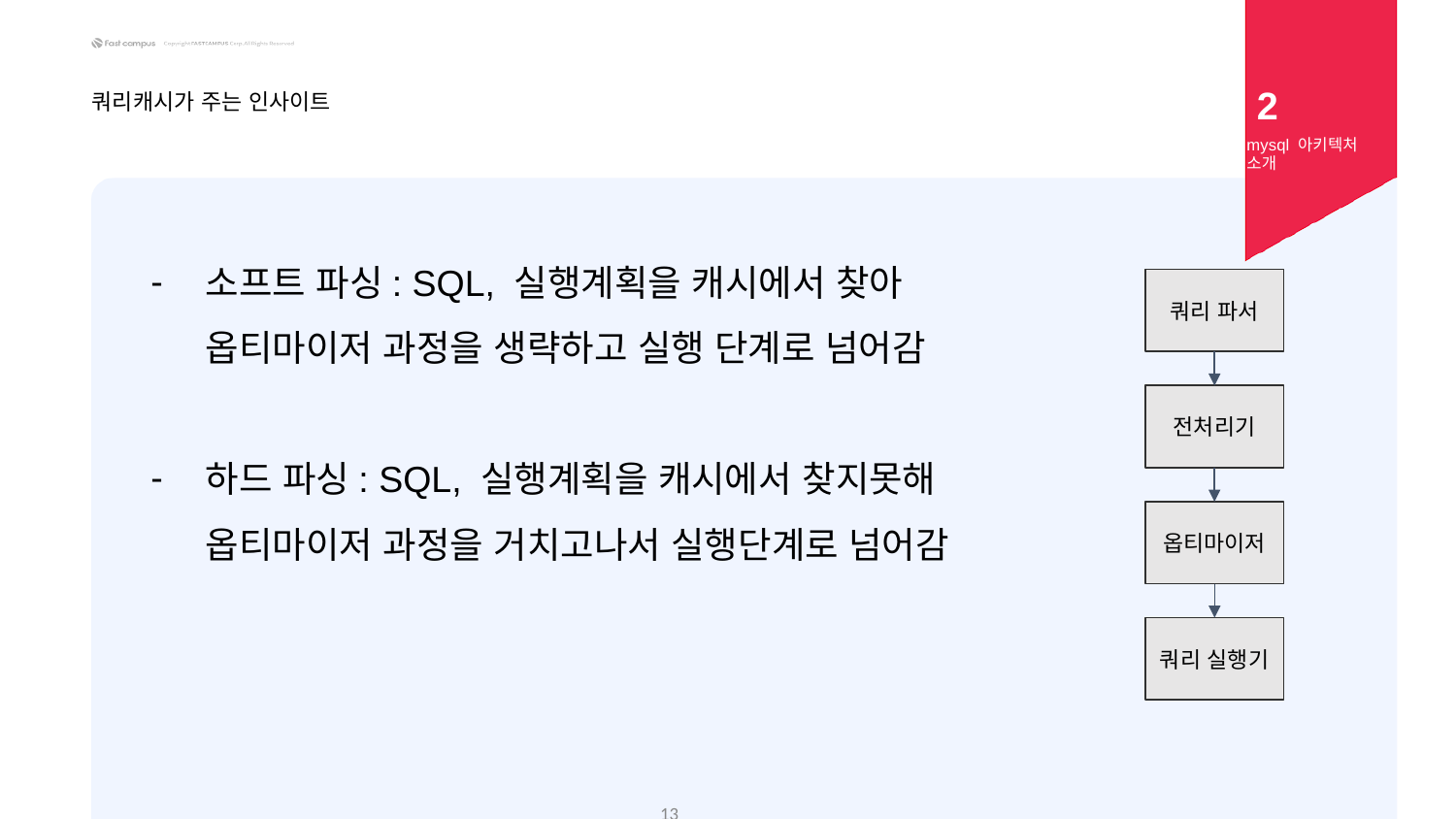

2
쿼리캐시가 주는 인사이트

mysql 아키텍처 소개

소프트 파싱: SQL, 실행계획을 캐시에서 찾아 옵티마이저 과정을 생략하고 실행 단계로 넘어감

하드 파싱: SQL, 실행계획을 캐시에서 찾지못해 옵티마이저 과정을 거치고나서 실행단계로 넘어감
쿼리 파서
전처리기
옵티마이저
쿼리 실행기
13